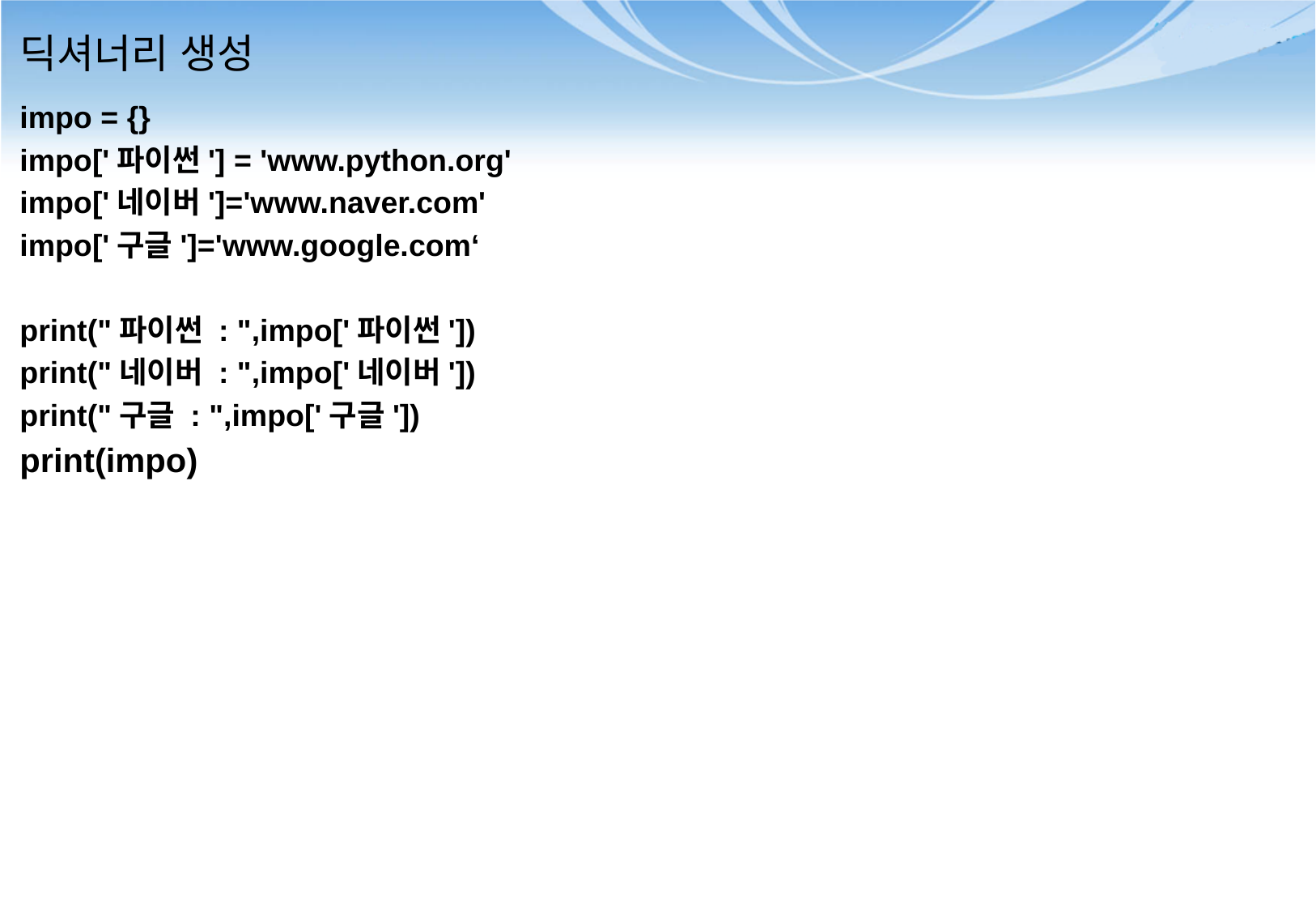

# 딕셔너리 생성
impo = {}
impo['파이썬'] = 'www.python.org'
impo['네이버']='www.naver.com'
impo['구글']='www.google.com‘

print("파이썬 : ",impo['파이썬'])
print("네이버 : ",impo['네이버'])
print("구글 : ",impo['구글'])
print(impo)